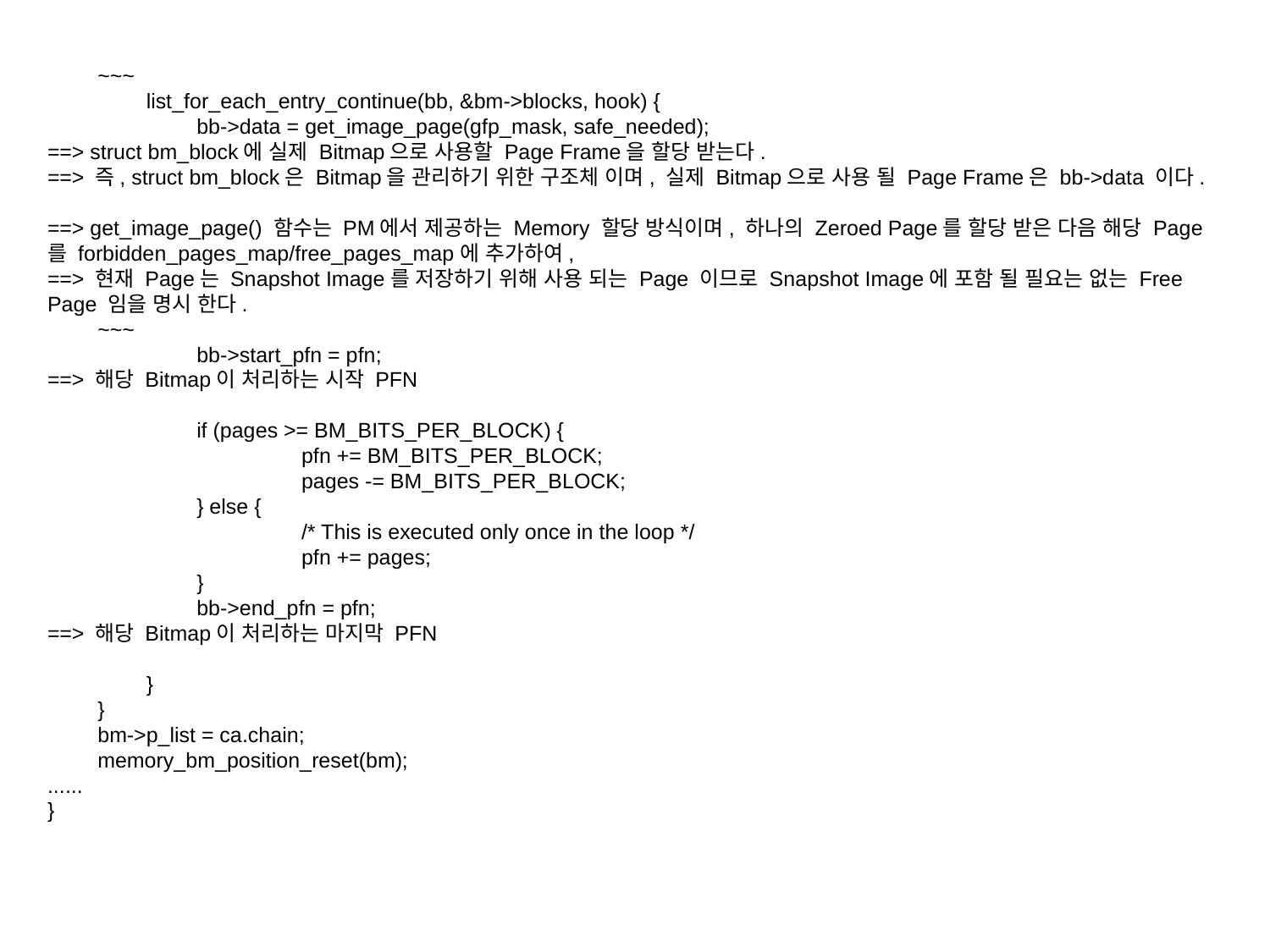

~~~
		list_for_each_entry_continue(bb, &bm->blocks, hook) {
			bb->data = get_image_page(gfp_mask, safe_needed);
==> struct bm_block에 실제 Bitmap으로 사용할 Page Frame을 할당 받는다.
==> 즉, struct bm_block은 Bitmap을 관리하기 위한 구조체 이며, 실제 Bitmap으로 사용 될 Page Frame은 bb->data 이다.

==> get_image_page() 함수는 PM에서 제공하는 Memory 할당 방식이며, 하나의 Zeroed Page를 할당 받은 다음 해당 Page를 forbidden_pages_map/free_pages_map에 추가하여,
==> 현재 Page는 Snapshot Image를 저장하기 위해 사용 되는 Page 이므로 Snapshot Image에 포함 될 필요는 없는 Free Page 임을 명시 한다.
	~~~
			bb->start_pfn = pfn;
==> 해당 Bitmap이 처리하는 시작 PFN

			if (pages >= BM_BITS_PER_BLOCK) {
				pfn += BM_BITS_PER_BLOCK;
				pages -= BM_BITS_PER_BLOCK;
			} else {
				/* This is executed only once in the loop */
				pfn += pages;
			}
			bb->end_pfn = pfn;
==> 해당 Bitmap이 처리하는 마지막 PFN

		}
	}
	bm->p_list = ca.chain;
	memory_bm_position_reset(bm);
......
}